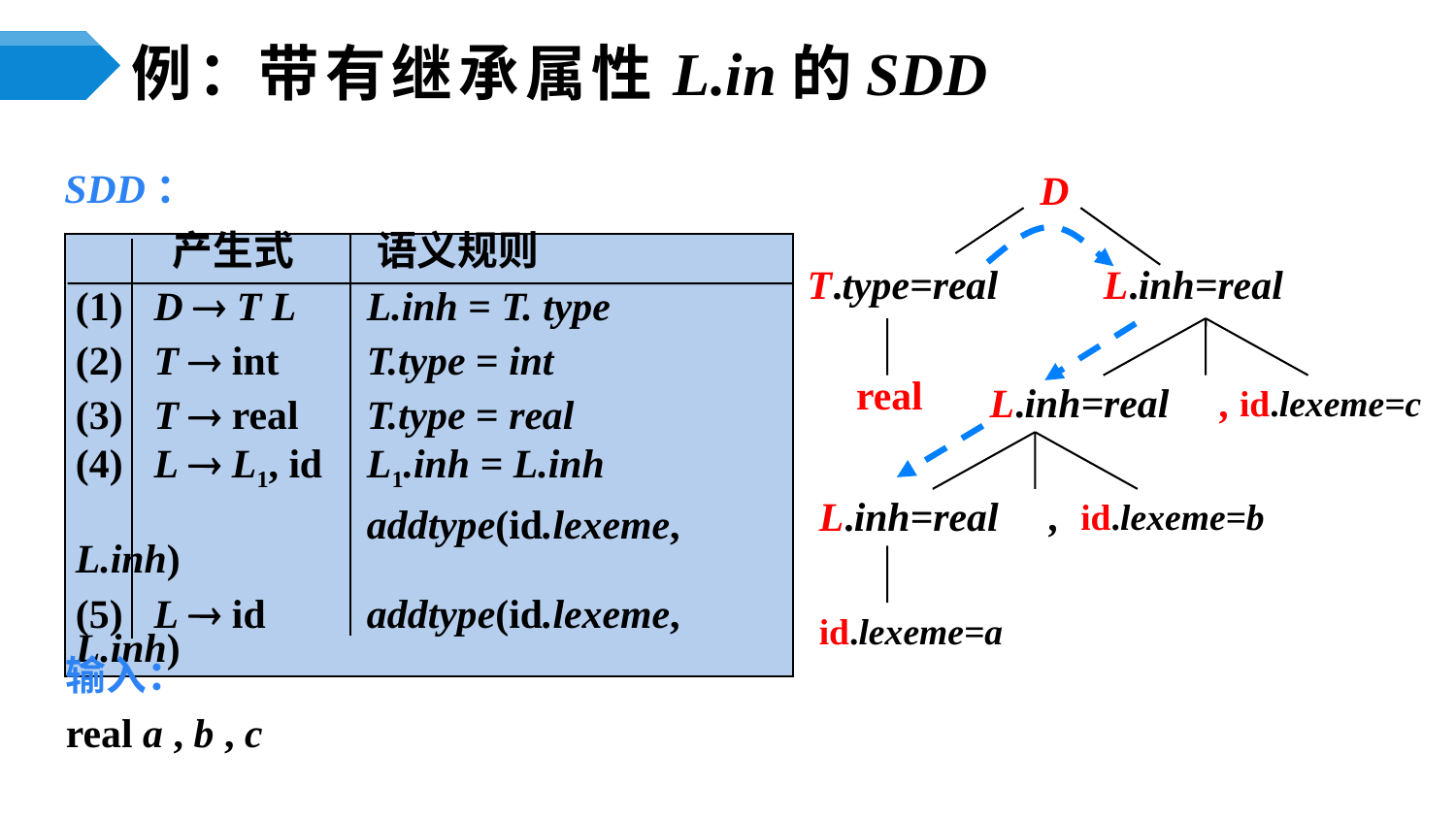

# 例：带有继承属性L.in的SDD
SDD：
D

T.type=real
L.inh=real

real
L.inh=real     ,
id.lexeme=c

L.inh=real     ,
id.lexeme=b

id.lexeme=a

                 产生式         语义规则
(1)   D → T L	L.inh = T. type
(2)   T → int     	T.type = int
(3)   T → real   	T.type = real
(4)   L → L1, id   	L1.inh = L.inh
		addtype(id.lexeme, L.inh)
(5)   L → id       	addtype(id.lexeme, L.inh)

输入：
real a , b , c